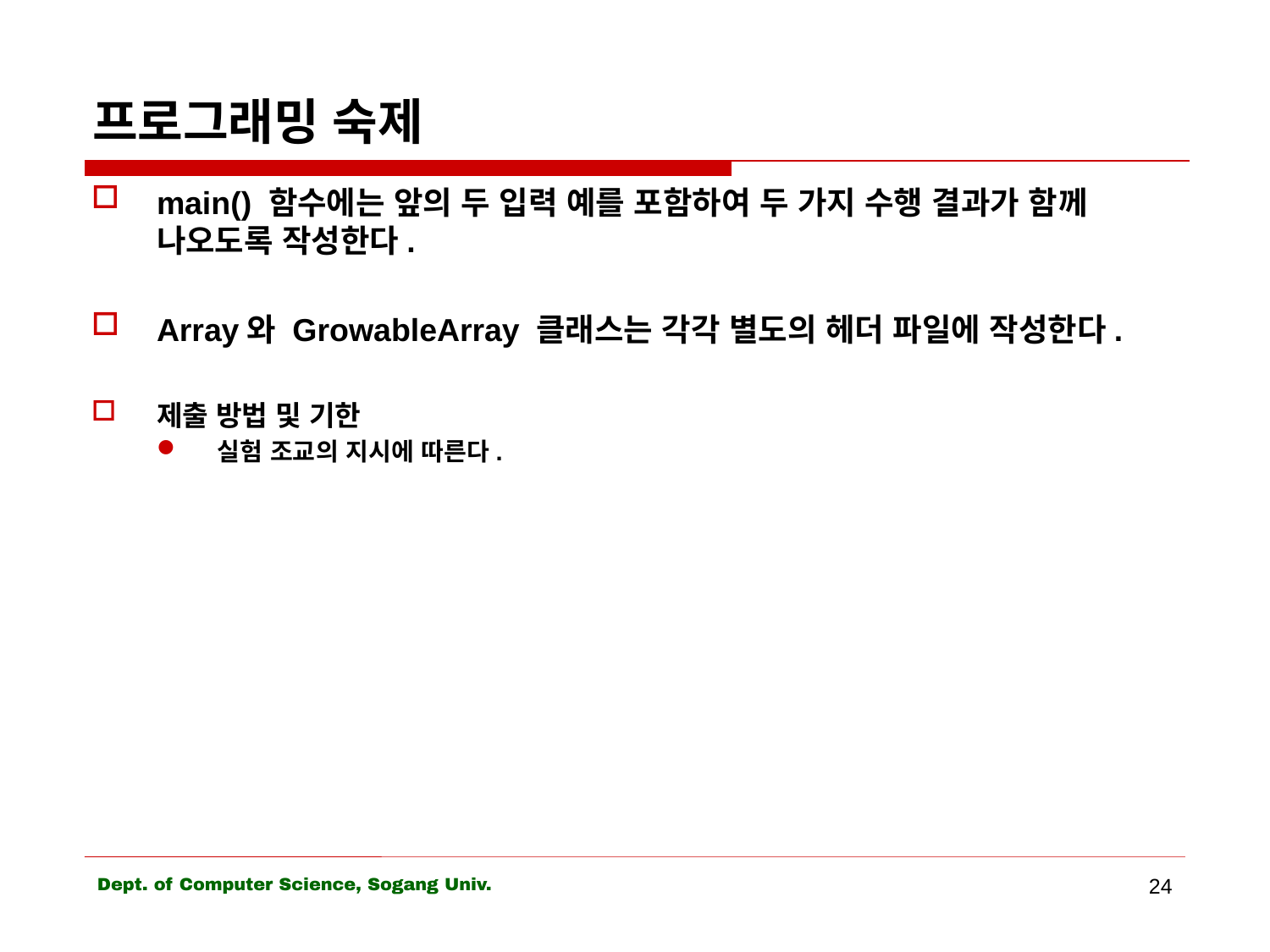

# 프로그래밍 숙제
main() 함수에는 앞의 두 입력 예를 포함하여 두 가지 수행 결과가 함께 나오도록 작성한다.

Array와 GrowableArray 클래스는 각각 별도의 헤더 파일에 작성한다.

제출 방법 및 기한
실험 조교의 지시에 따른다.
Dept. of Computer Science, Sogang Univ.
24